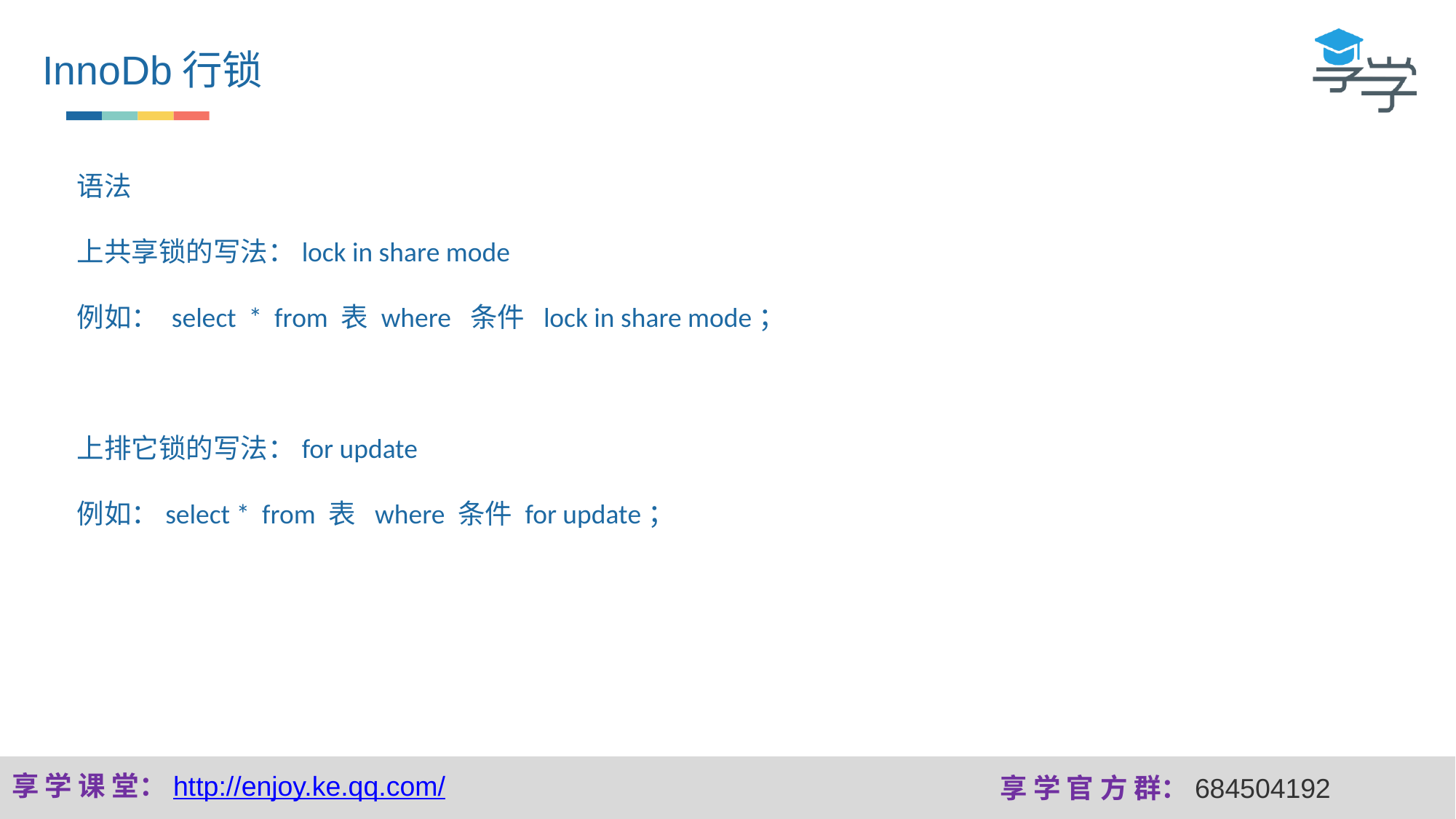

InnoDb行锁

语法

上共享锁的写法：lock in share mode

例如： select  *  from 表 where  条件  lock in share mode；

上排它锁的写法：for update

例如：select *  from 表  where 条件 for update；